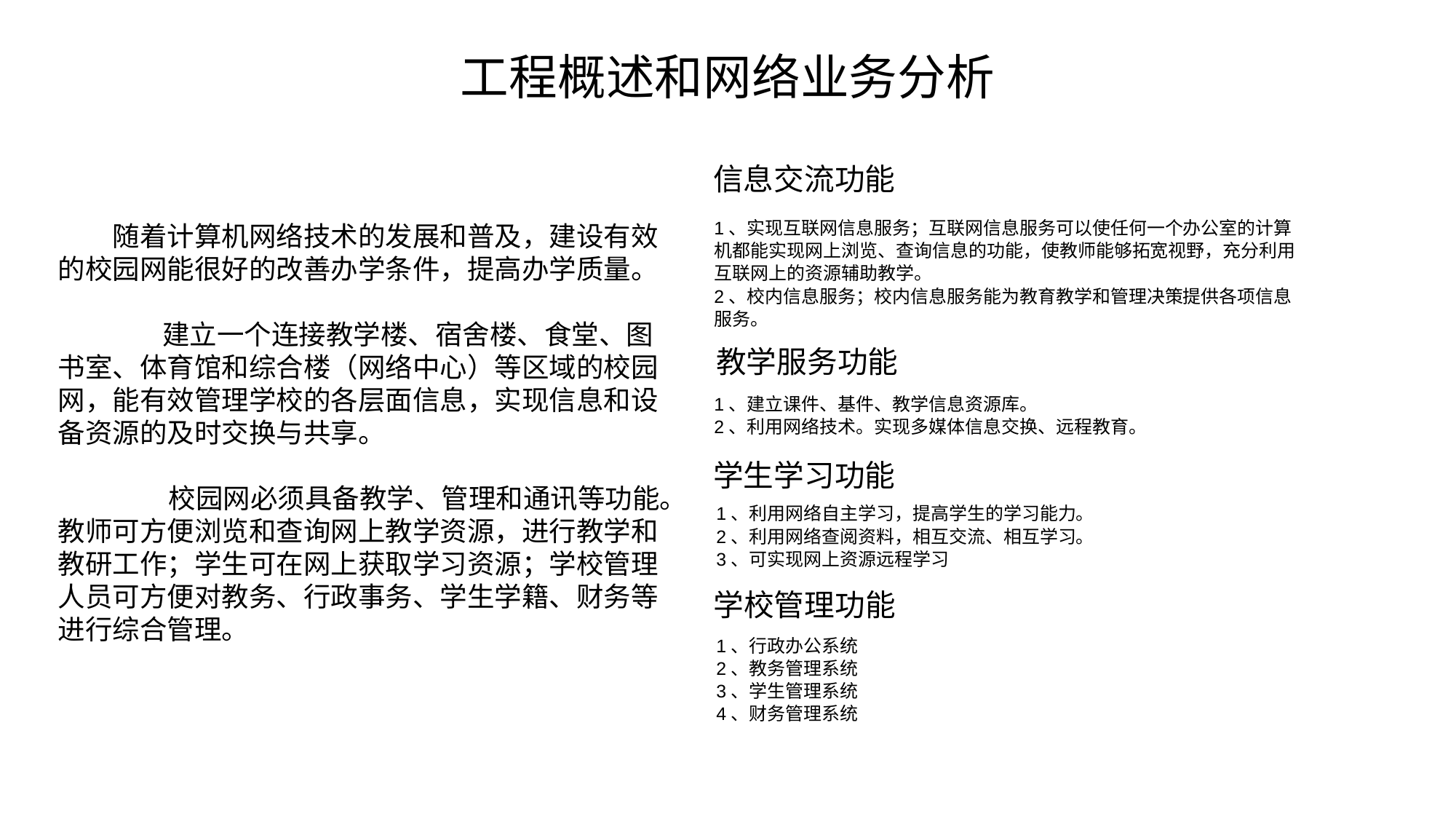

工程概述和网络业务分析
信息交流功能
1、实现互联网信息服务；互联网信息服务可以使任何一个办公室的计算机都能实现网上浏览、查询信息的功能，使教师能够拓宽视野，充分利用互联网上的资源辅助教学。
2、校内信息服务；校内信息服务能为教育教学和管理决策提供各项信息服务。
随着计算机网络技术的发展和普及，建设有效的校园网能很好的改善办学条件，提高办学质量。

       建立一个连接教学楼、宿舍楼、食堂、图书室、体育馆和综合楼（网络中心）等区域的校园网，能有效管理学校的各层面信息，实现信息和设备资源的及时交换与共享。

        校园网必须具备教学、管理和通讯等功能。教师可方便浏览和查询网上教学资源，进行教学和教研工作；学生可在网上获取学习资源；学校管理人员可方便对教务、行政事务、学生学籍、财务等进行综合管理。
教学服务功能
1、建立课件、基件、教学信息资源库。
2、利用网络技术。实现多媒体信息交换、远程教育。
学生学习功能
1、利用网络自主学习，提高学生的学习能力。
2、利用网络查阅资料，相互交流、相互学习。
3、可实现网上资源远程学习

学校管理功能
1、行政办公系统
2、教务管理系统
3、学生管理系统
4、财务管理系统